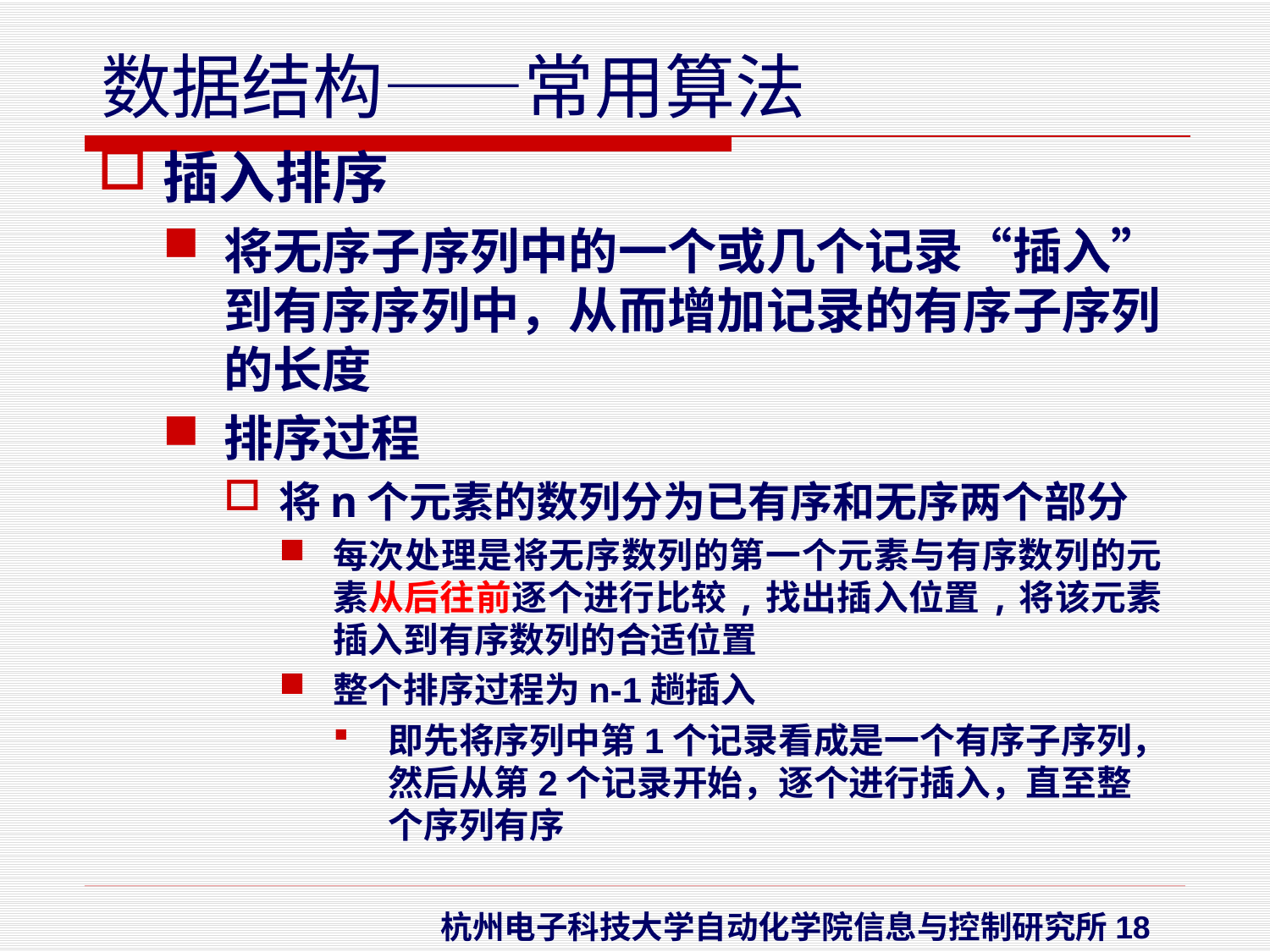

插入排序
将无序子序列中的一个或几个记录“插入”到有序序列中，从而增加记录的有序子序列的长度
排序过程
将n个元素的数列分为已有序和无序两个部分
每次处理是将无序数列的第一个元素与有序数列的元素从后往前逐个进行比较,找出插入位置,将该元素插入到有序数列的合适位置
整个排序过程为n-1趟插入
即先将序列中第1个记录看成是一个有序子序列，然后从第2个记录开始，逐个进行插入，直至整个序列有序